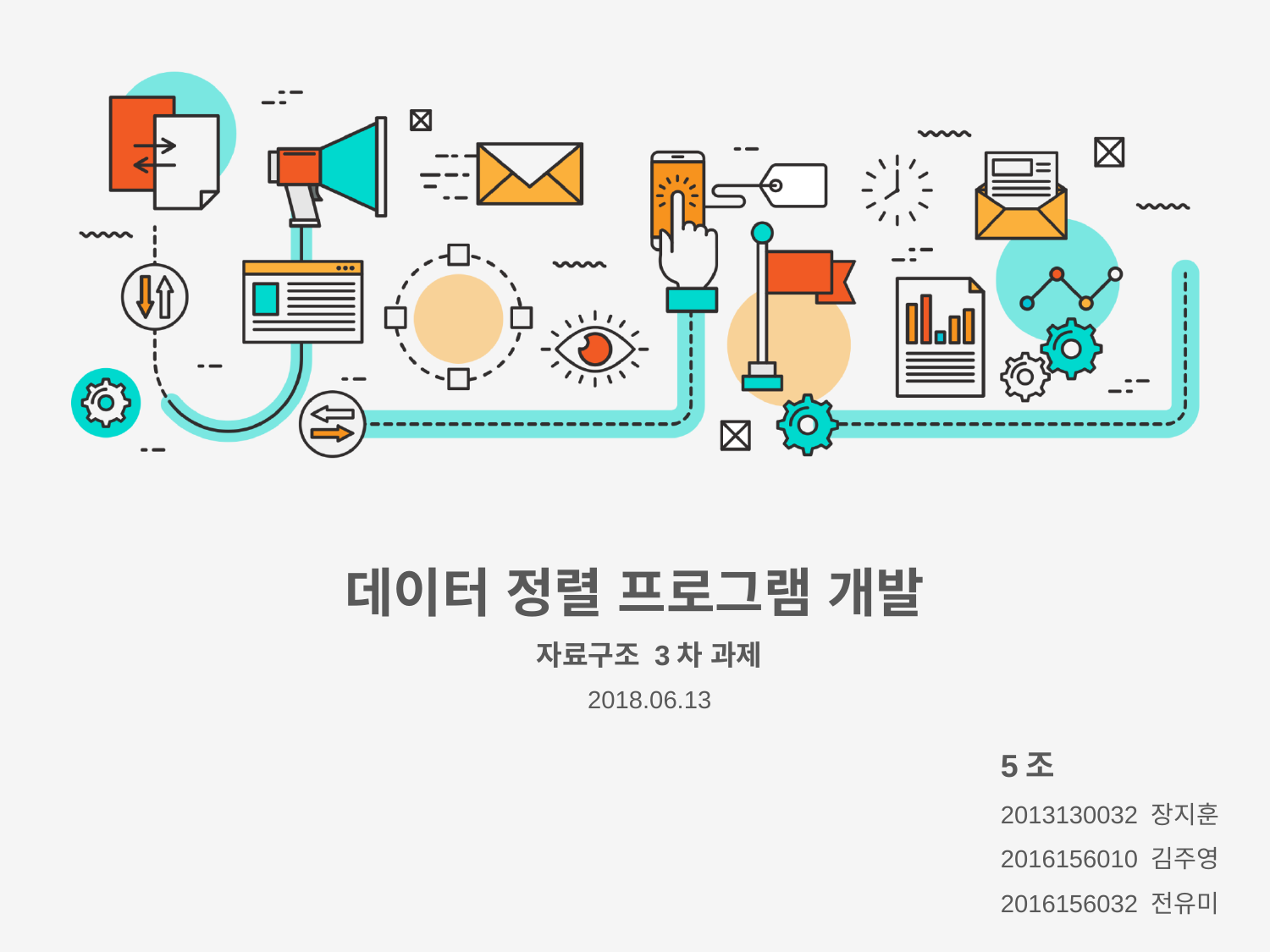

데이터 정렬 프로그램 개발
자료구조 3차 과제
2018.06.13
5조
2013130032 장지훈
2016156010 김주영
2016156032 전유미